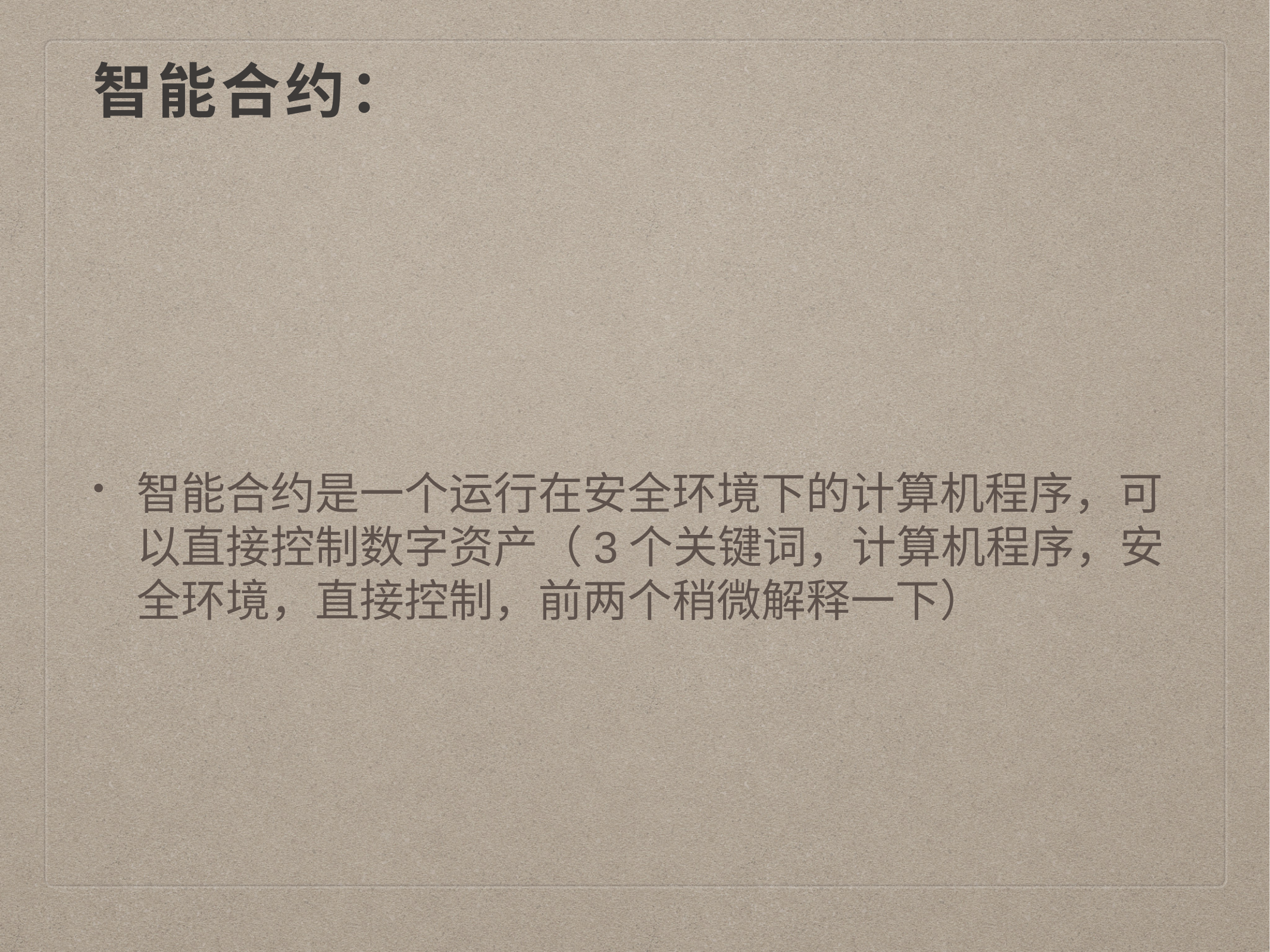

# 智能合约：
智能合约是一个运行在安全环境下的计算机程序，可以直接控制数字资产（3个关键词，计算机程序，安全环境，直接控制，前两个稍微解释一下）